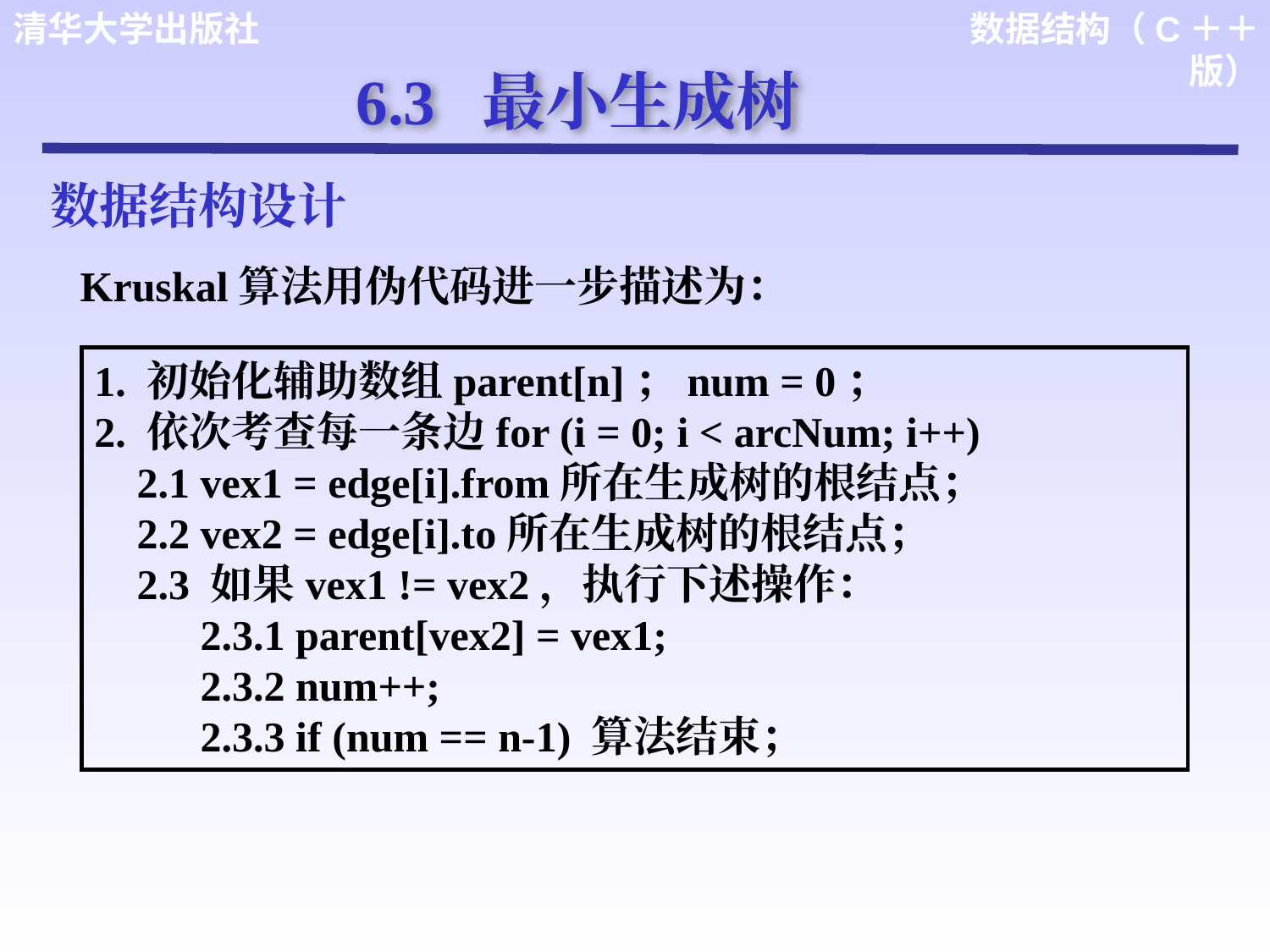

6.3  最小生成树
数据结构设计
Kruskal算法用伪代码进一步描述为：
1. 初始化辅助数组parent[n]；num = 0；
2. 依次考查每一条边for (i = 0; i < arcNum; i++)
    2.1 vex1 = edge[i].from所在生成树的根结点；
    2.2 vex2 = edge[i].to所在生成树的根结点；
    2.3 如果vex1 != vex2，执行下述操作：
          2.3.1 parent[vex2] = vex1;
          2.3.2 num++;
          2.3.3 if (num == n-1) 算法结束；